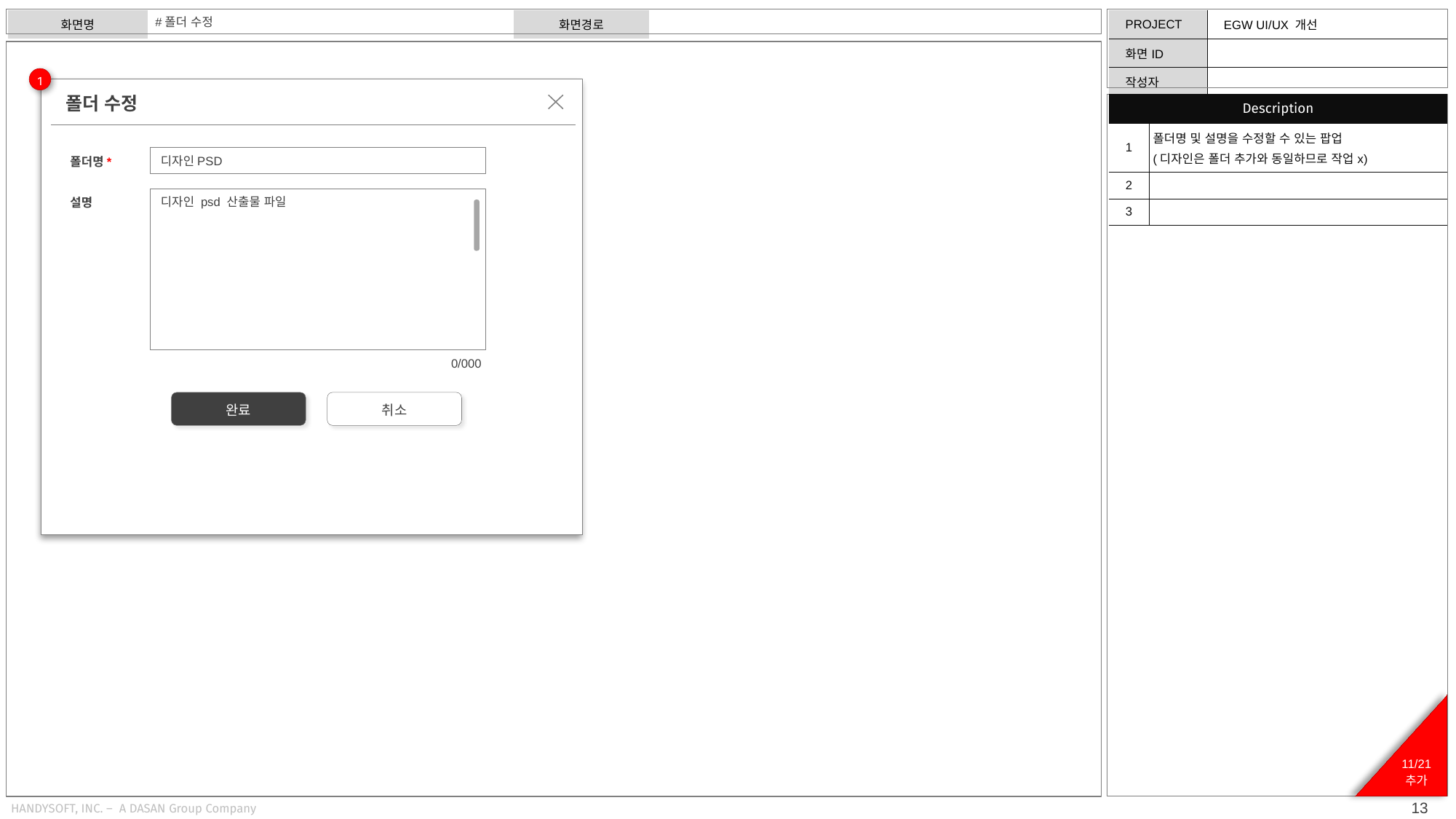

#폴더 수정
1

폴더 수정
| Description |  |
| --- | --- |
| 1 | 폴더명 및 설명을 수정할 수 있는 팝업 (디자인은 폴더 추가와 동일하므로 작업x) |
| 2 |  |
| 3 |  |

디자인PSD
폴더명*
선택안함		▼
위치
디자인 psd 산출물 파일
설명

0/000
완료
취소
11/21
추가